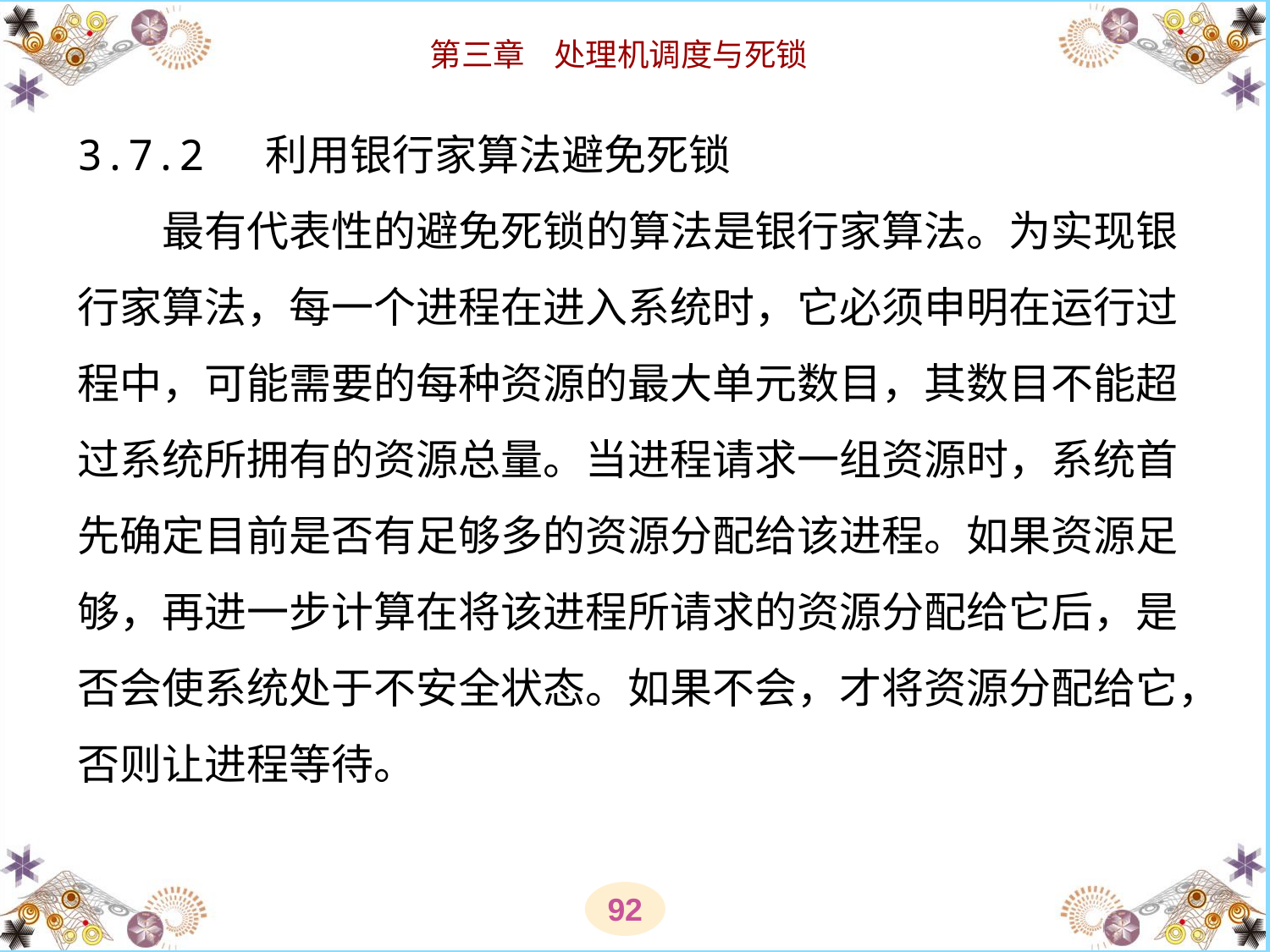

# 3.7.2  利用银行家算法避免死锁 　　最有代表性的避免死锁的算法是银行家算法。为实现银行家算法，每一个进程在进入系统时，它必须申明在运行过程中，可能需要的每种资源的最大单元数目，其数目不能超过系统所拥有的资源总量。当进程请求一组资源时，系统首先确定目前是否有足够多的资源分配给该进程。如果资源足够，再进一步计算在将该进程所请求的资源分配给它后，是否会使系统处于不安全状态。如果不会，才将资源分配给它，否则让进程等待。